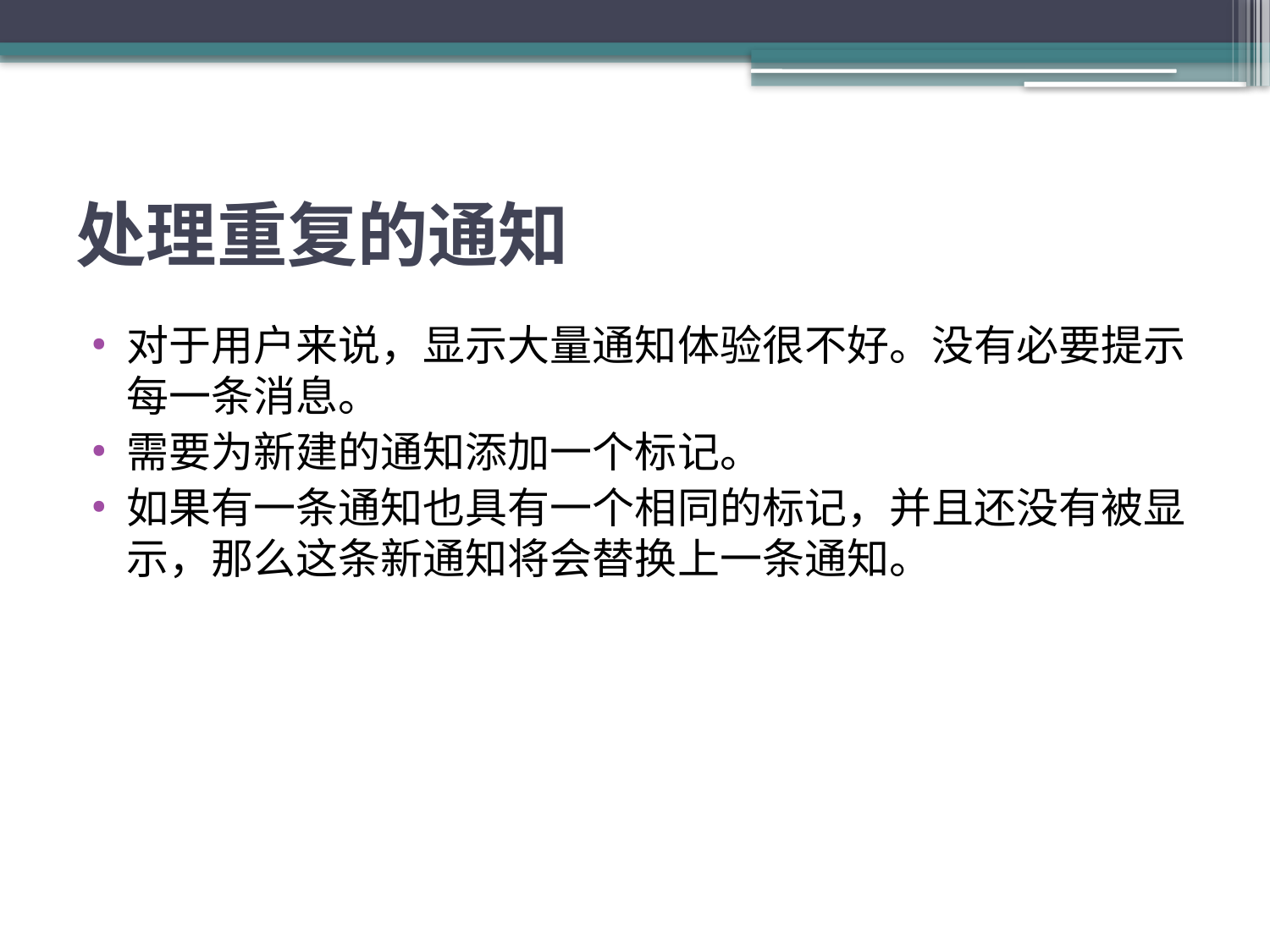

# 处理重复的通知
对于用户来说，显示大量通知体验很不好。没有必要提示每一条消息。
需要为新建的通知添加一个标记。
如果有一条通知也具有一个相同的标记，并且还没有被显示，那么这条新通知将会替换上一条通知。